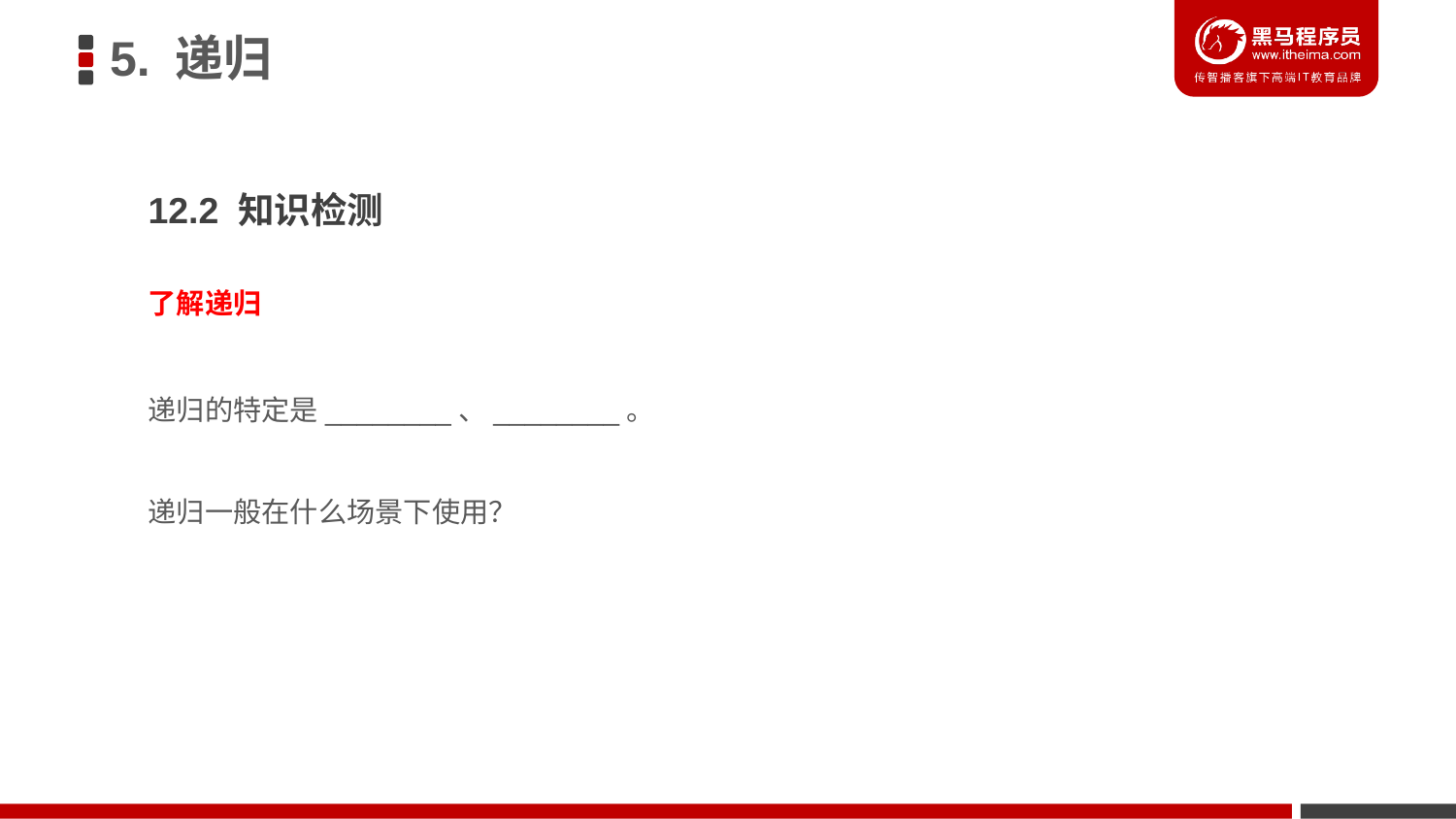

5. 递归
12.2 知识检测
了解递归
递归的特定是________、________。

递归一般在什么场景下使用？